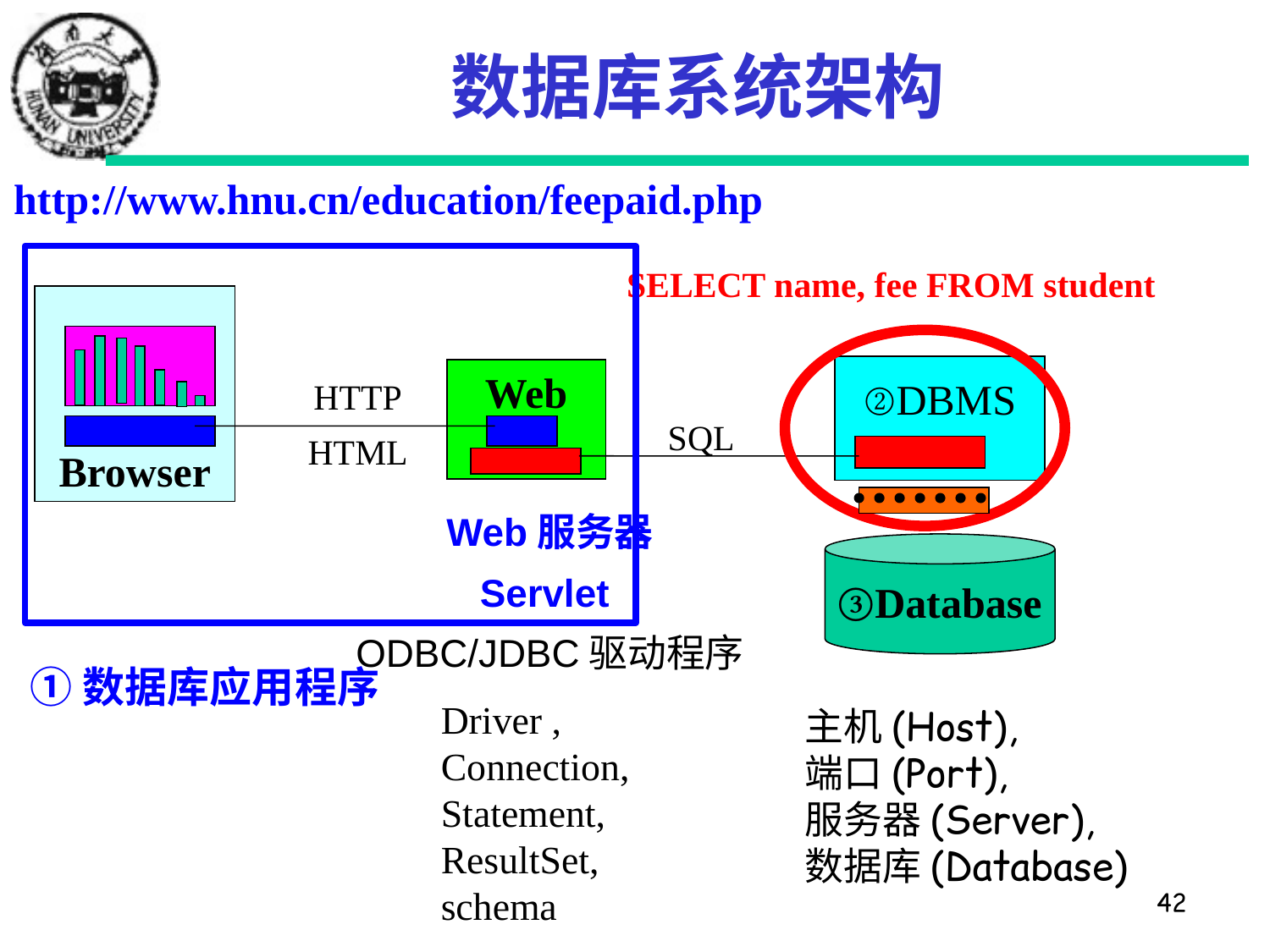

# 数据库系统架构
http://www.hnu.cn/education/feepaid.php

SELECT name, fee FROM student

Browser

HTTP
HTML
②DBMS

Web

SQL

Web服务器
Servlet
ODBC/JDBC驱动程序

③Database
①数据库应用程序
Driver ,
Connection,
Statement,
ResultSet,
schema
主机(Host),
端口(Port),
服务器(Server),
数据库(Database)
42